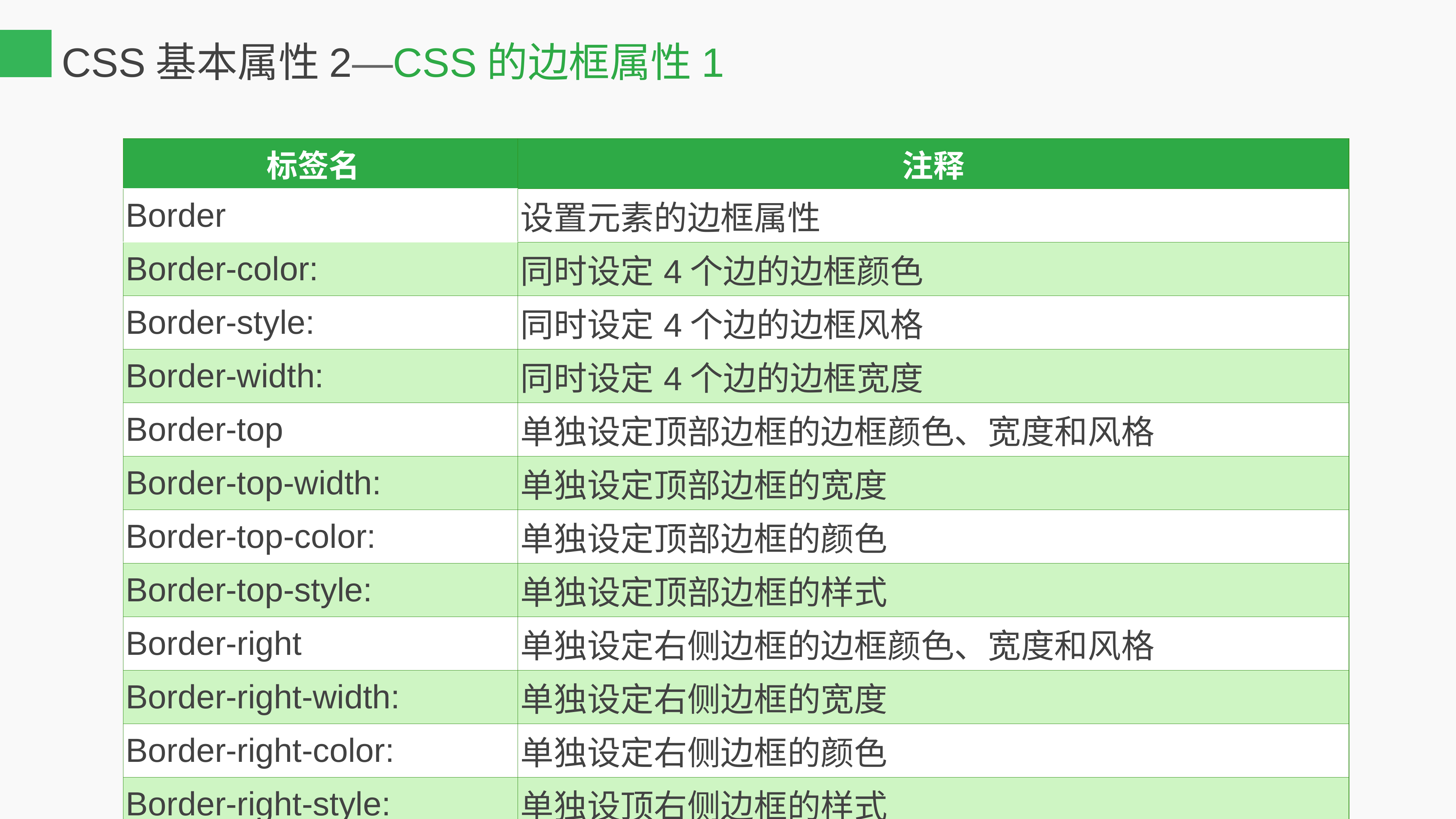

# CSS基本属性2—CSS的边框属性1
| 标签名 | 注释 |
| --- | --- |
| Border | 设置元素的边框属性 |
| Border-color: | 同时设定4个边的边框颜色 |
| Border-style: | 同时设定4个边的边框风格 |
| Border-width: | 同时设定4个边的边框宽度 |
| Border-top | 单独设定顶部边框的边框颜色、宽度和风格 |
| Border-top-width: | 单独设定顶部边框的宽度 |
| Border-top-color: | 单独设定顶部边框的颜色 |
| Border-top-style: | 单独设定顶部边框的样式 |
| Border-right | 单独设定右侧边框的边框颜色、宽度和风格 |
| Border-right-width: | 单独设定右侧边框的宽度 |
| Border-right-color: | 单独设定右侧边框的颜色 |
| Border-right-style: | 单独设顶右侧边框的样式 |